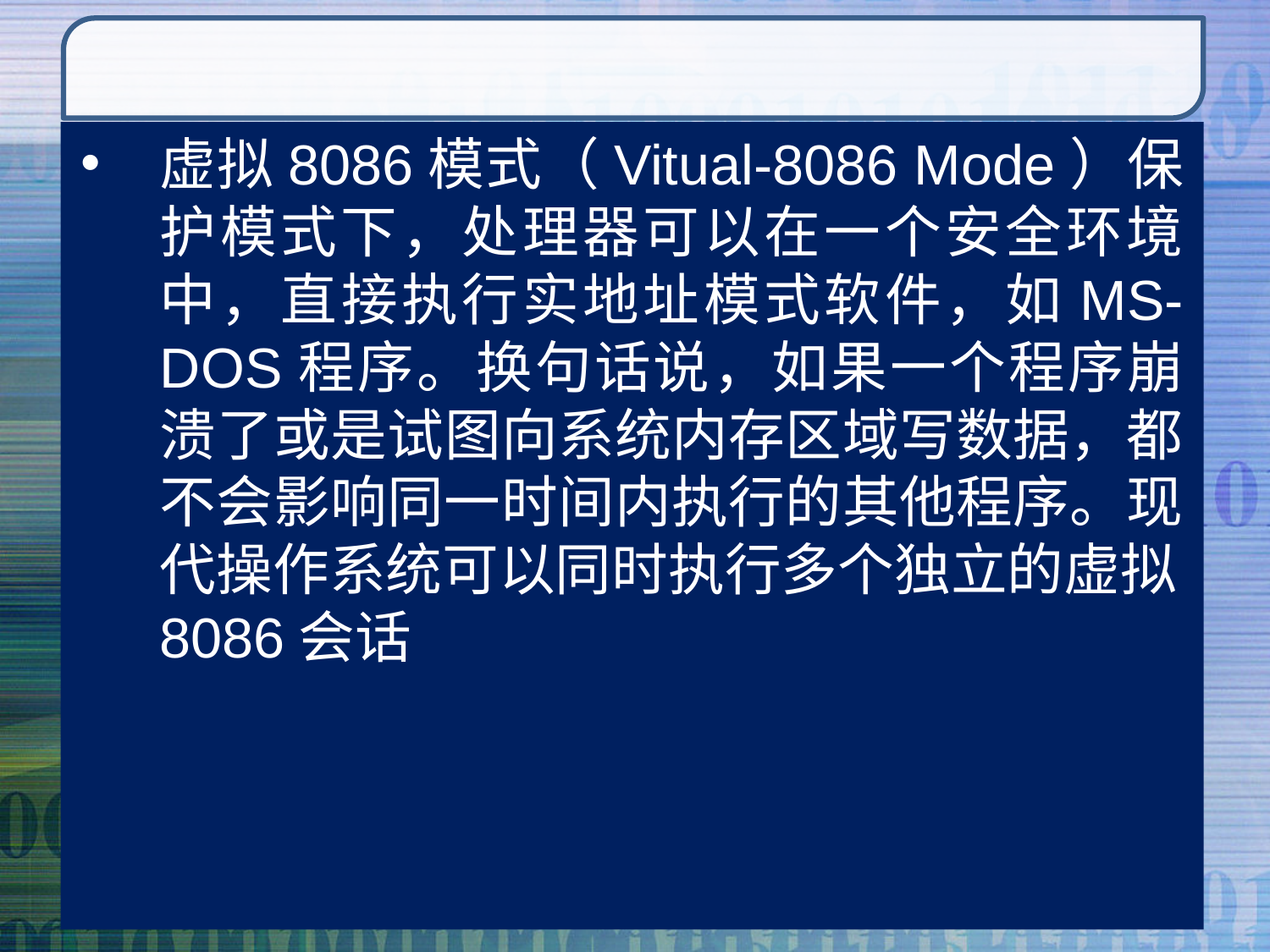

#
虚拟8086模式（Vitual-8086 Mode）保护模式下，处理器可以在一个安全环境中，直接执行实地址模式软件，如MS-DOS程序。换句话说，如果一个程序崩溃了或是试图向系统内存区域写数据，都不会影响同一时间内执行的其他程序。现代操作系统可以同时执行多个独立的虚拟8086会话